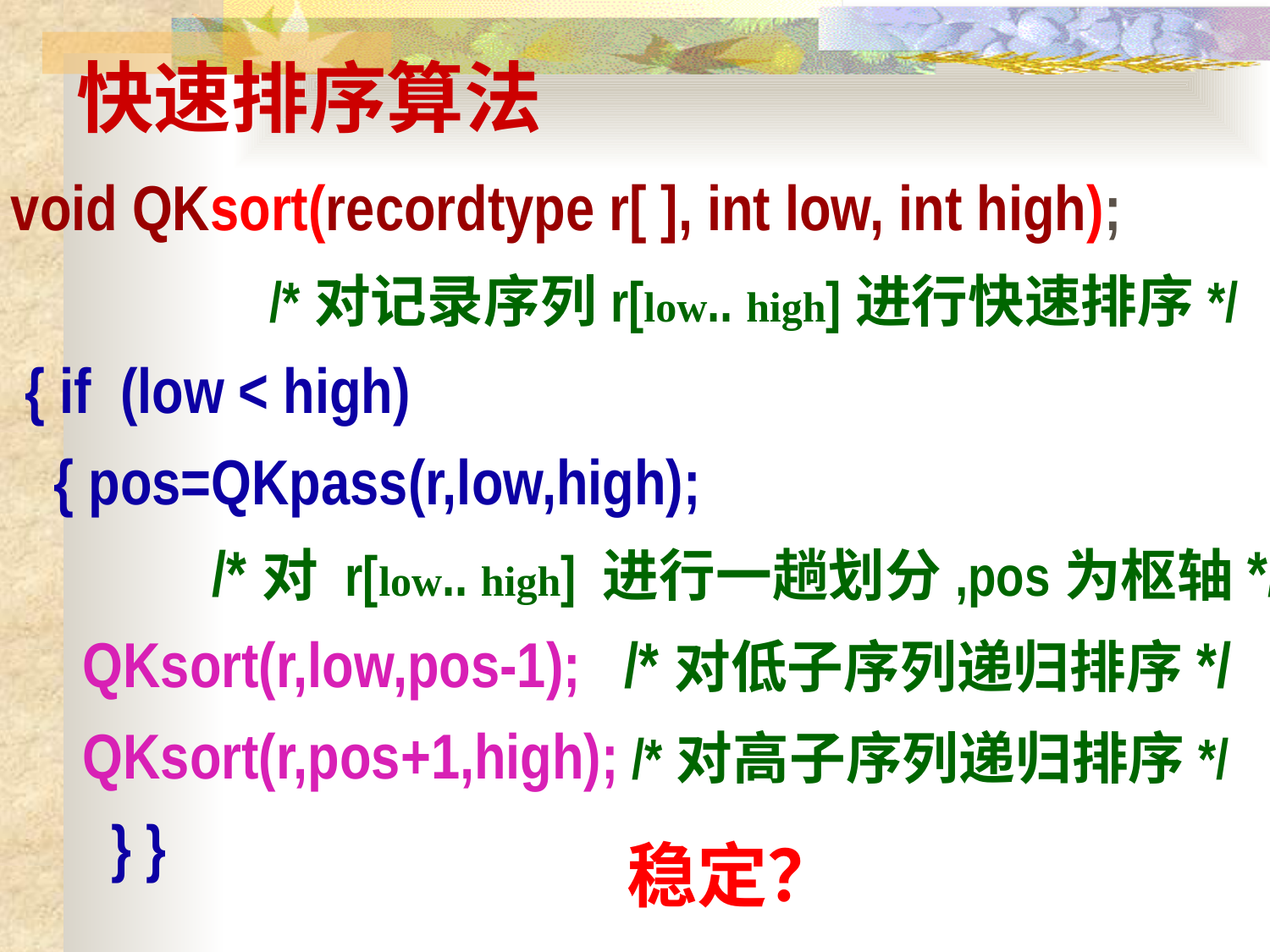

快速排序算法
void QKsort(recordtype r[ ], int low, int high);
                  /*对记录序列r[low.. high]进行快速排序*/
 { if  (low < high)
   { pos=QKpass(r,low,high);
              /*对 r[low.. high] 进行一趟划分,pos为枢轴*/
     QKsort(r,low,pos-1);   /*对低子序列递归排序*/
     QKsort(r,pos+1,high); /*对高子序列递归排序*/
       } }
稳定？